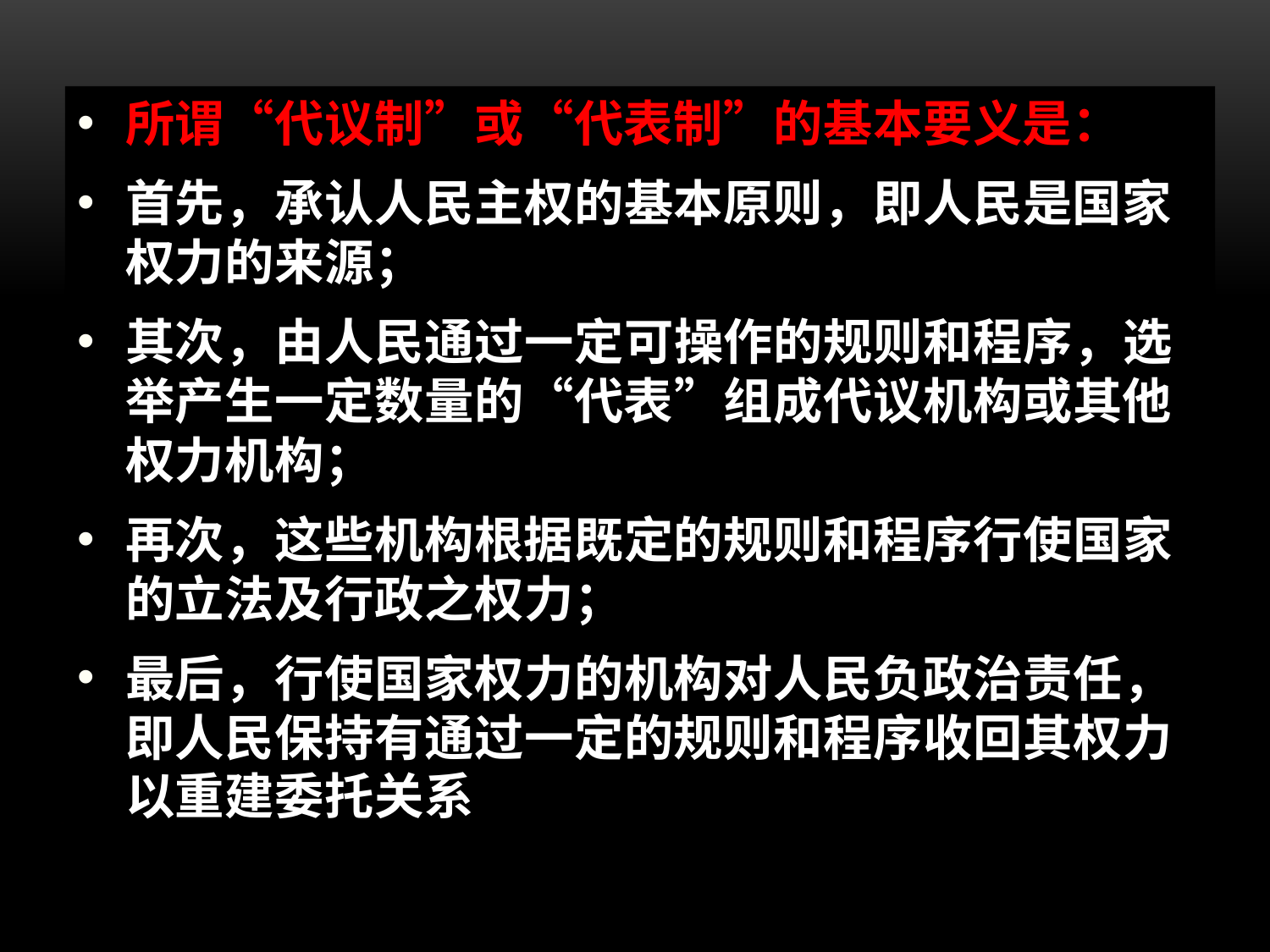

#
所谓“代议制”或“代表制”的基本要义是：
首先，承认人民主权的基本原则，即人民是国家权力的来源；
其次，由人民通过一定可操作的规则和程序，选举产生一定数量的“代表”组成代议机构或其他权力机构；
再次，这些机构根据既定的规则和程序行使国家的立法及行政之权力；
最后，行使国家权力的机构对人民负政治责任，即人民保持有通过一定的规则和程序收回其权力以重建委托关系